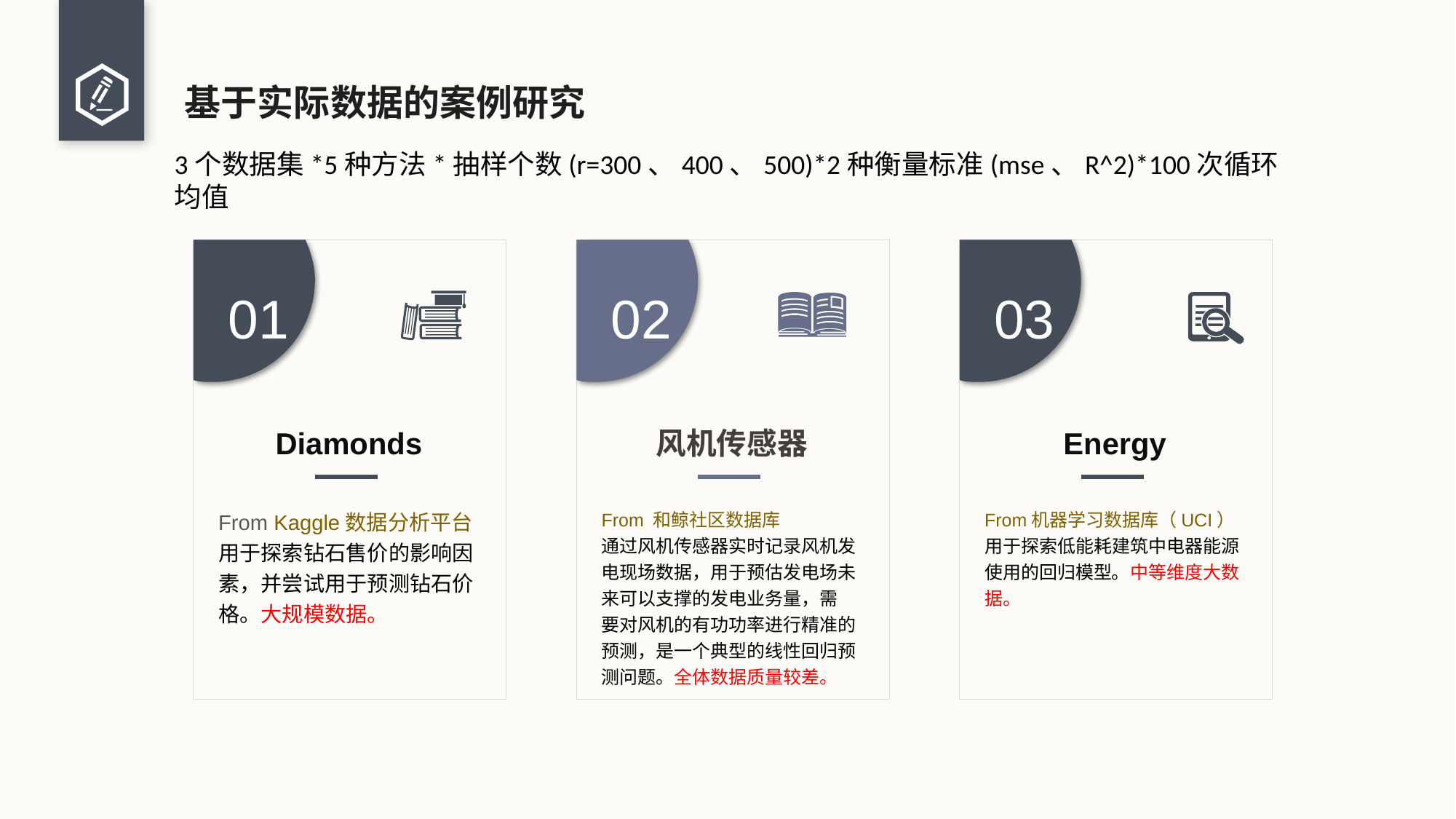

# 基于实际数据的案例研究
3个数据集*5种方法*抽样个数(r=300、400、500)*2种衡量标准(mse、R^2)*100次循环均值

01

Diamonds
From Kaggle数据分析平台
用于探索钻石售价的影响因素，并尝试用于预测钻石价格。大规模数据。

02
风机传感器
From 和鲸社区数据库
通过风机传感器实时记录风机发电现场数据，用于预估发电场未来可以支撑的发电业务量，需
要对风机的有功功率进行精准的预测，是一个典型的线性回归预测问题。全体数据质量较差。

03
Energy
From机器学习数据库（UCI）
用于探索低能耗建筑中电器能源使用的回归模型。中等维度大数据。